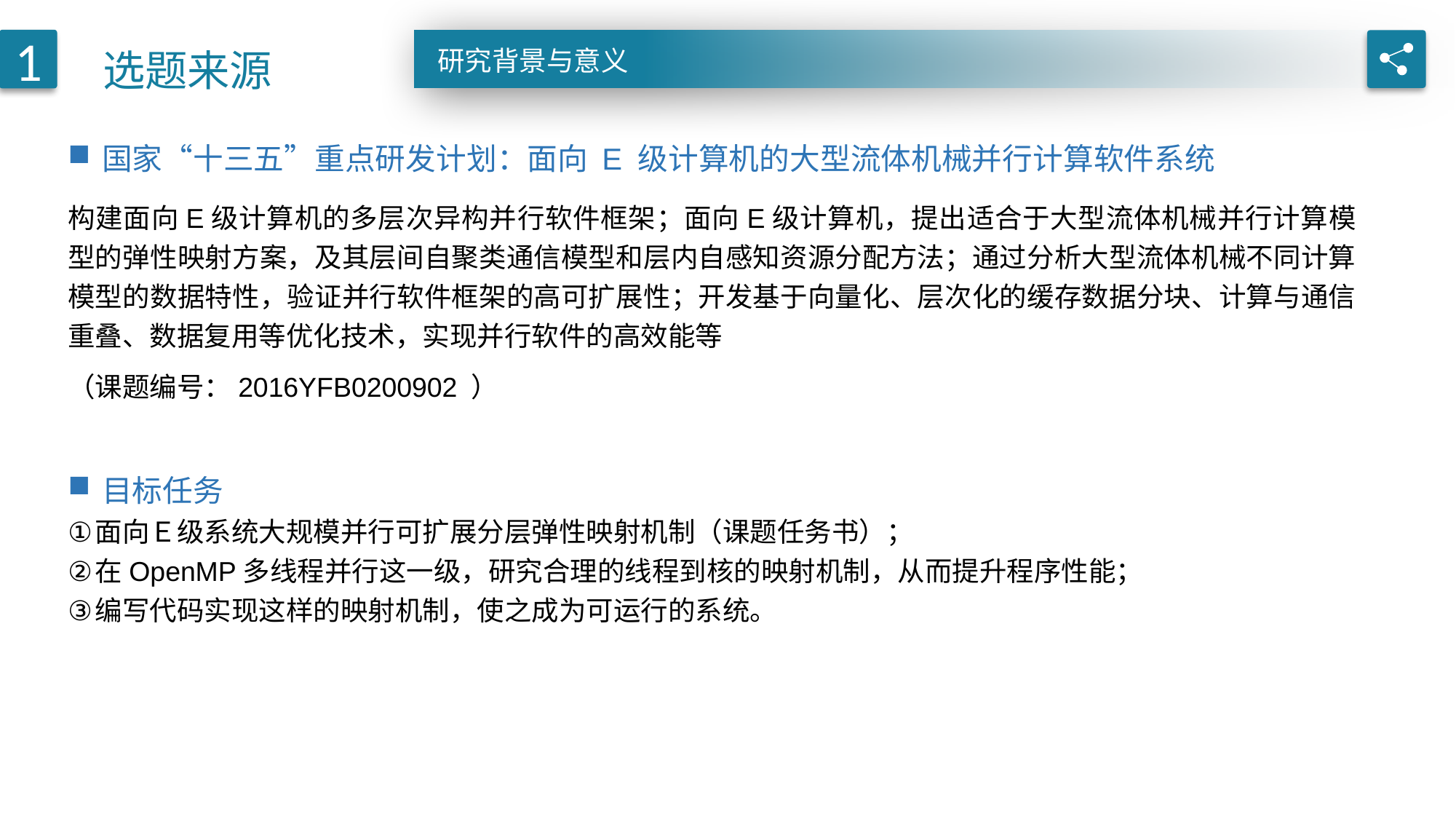

选题来源
1

研究背景与意义

国家“十三五”重点研发计划：面向 E 级计算机的大型流体机械并行计算软件系统
构建面向E级计算机的多层次异构并行软件框架；面向E级计算机，提出适合于大型流体机械并行计算模型的弹性映射方案，及其层间自聚类通信模型和层内自感知资源分配方法；通过分析大型流体机械不同计算模型的数据特性，验证并行软件框架的高可扩展性；开发基于向量化、层次化的缓存数据分块、计算与通信重叠、数据复用等优化技术，实现并行软件的高效能等
（课题编号：2016YFB0200902 ）

目标任务
面向Ｅ级系统大规模并行可扩展分层弹性映射机制（课题任务书）；
在OpenMP多线程并行这一级，研究合理的线程到核的映射机制，从而提升程序性能；
编写代码实现这样的映射机制，使之成为可运行的系统。